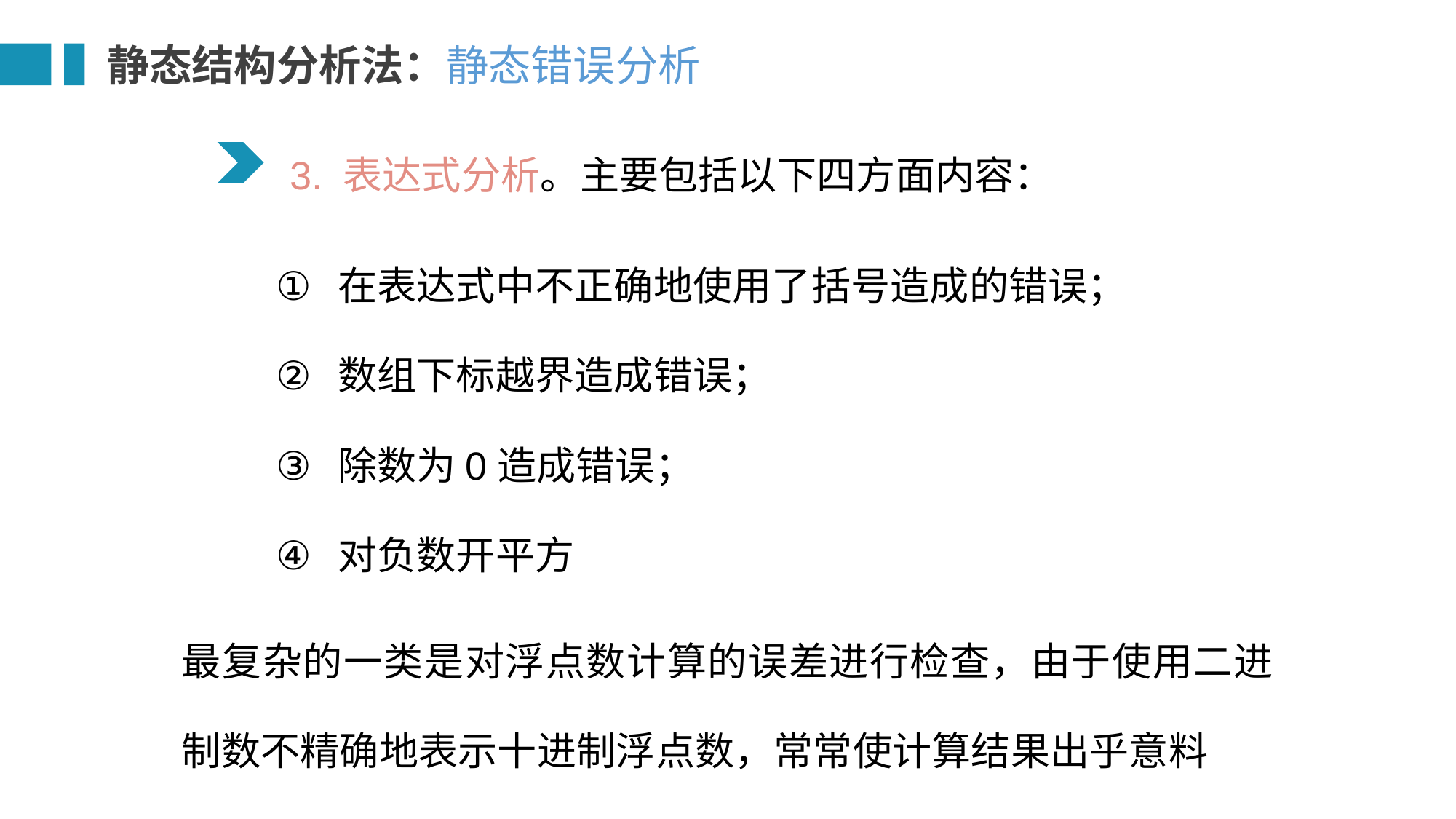

静态结构分析法：静态错误分析

3. 表达式分析。主要包括以下四方面内容：

在表达式中不正确地使用了括号造成的错误；
数组下标越界造成错误；
除数为0造成错误；
对负数开平方
最复杂的一类是对浮点数计算的误差进行检查，由于使用二进制数不精确地表示十进制浮点数，常常使计算结果出乎意料
36